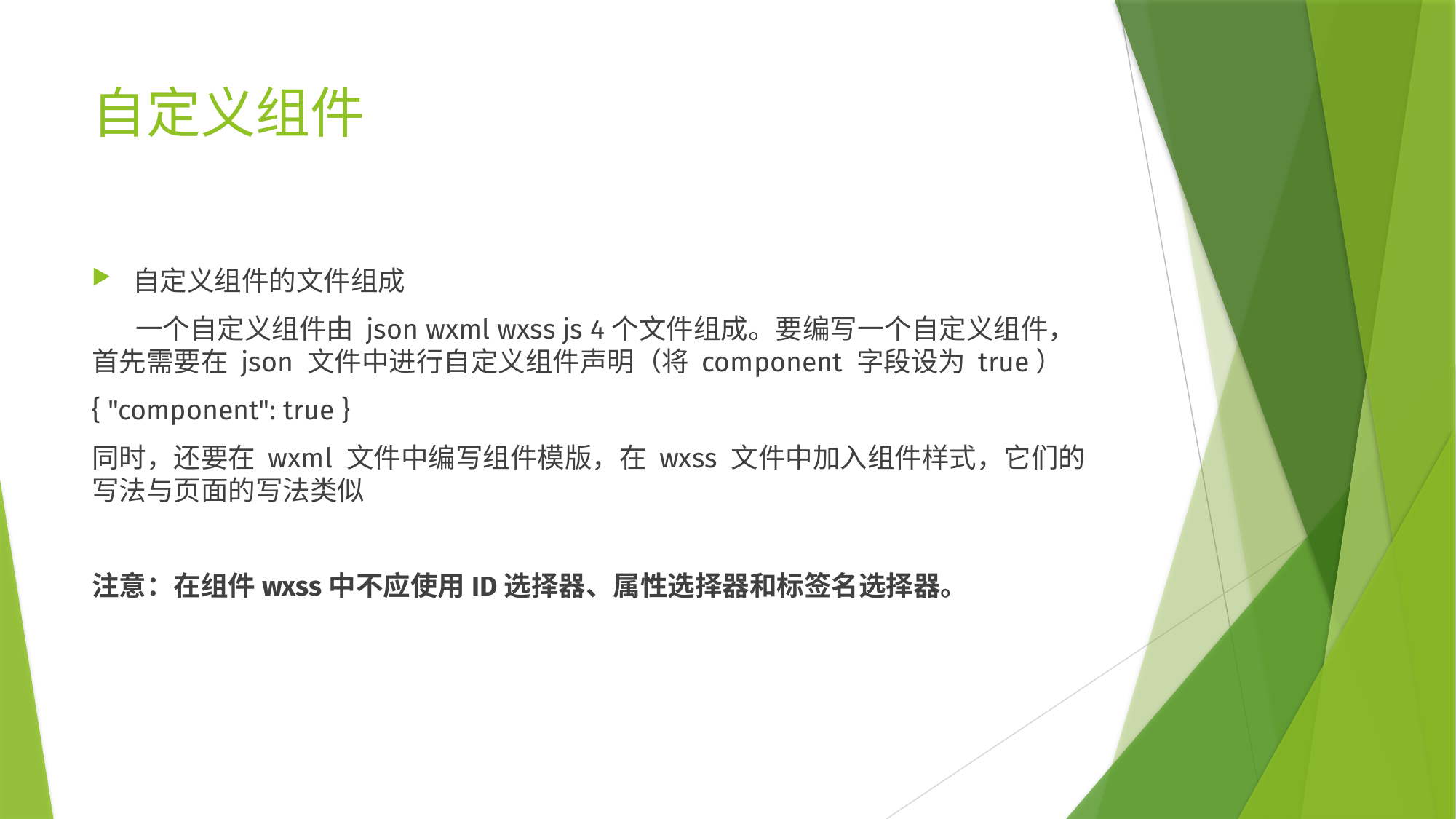

# 自定义组件
自定义组件的文件组成
      一个自定义组件由 json wxml wxss js 4个文件组成。要编写一个自定义组件，首先需要在 json 文件中进行自定义组件声明（将 component 字段设为 true）
{ "component": true }
同时，还要在 wxml 文件中编写组件模版，在 wxss 文件中加入组件样式，它们的写法与页面的写法类似

注意：在组件wxss中不应使用ID选择器、属性选择器和标签名选择器。